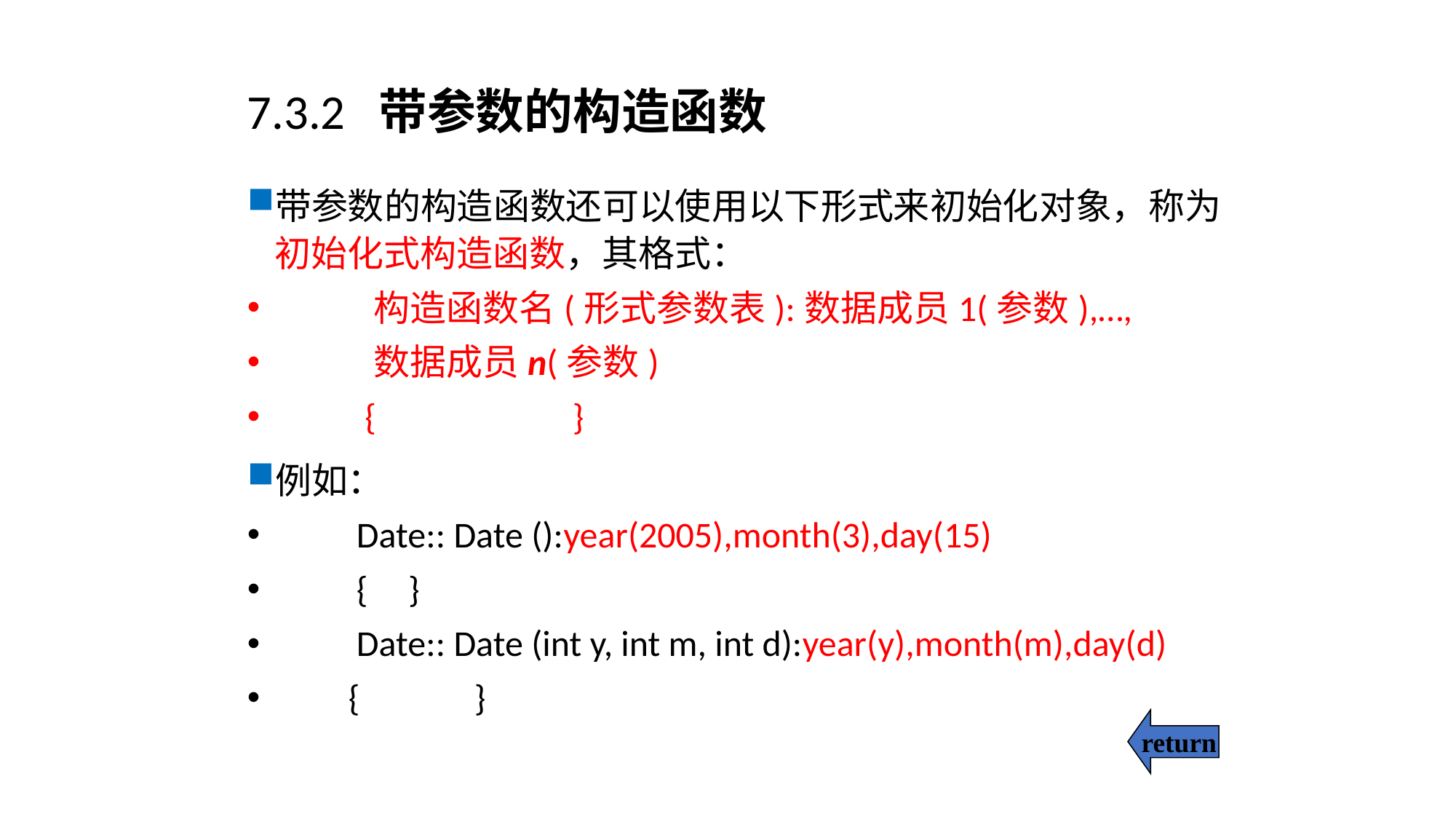

# 7.3.2  带参数的构造函数
带参数的构造函数还可以使用以下形式来初始化对象，称为初始化式构造函数，其格式：
           构造函数名(形式参数表):数据成员1(参数),…,
           数据成员n(参数)
           {                        }
例如：
          Date:: Date ():year(2005),month(3),day(15)
          {	   }
          Date:: Date (int y, int m, int d):year(y),month(m),day(d)
         {              }
return